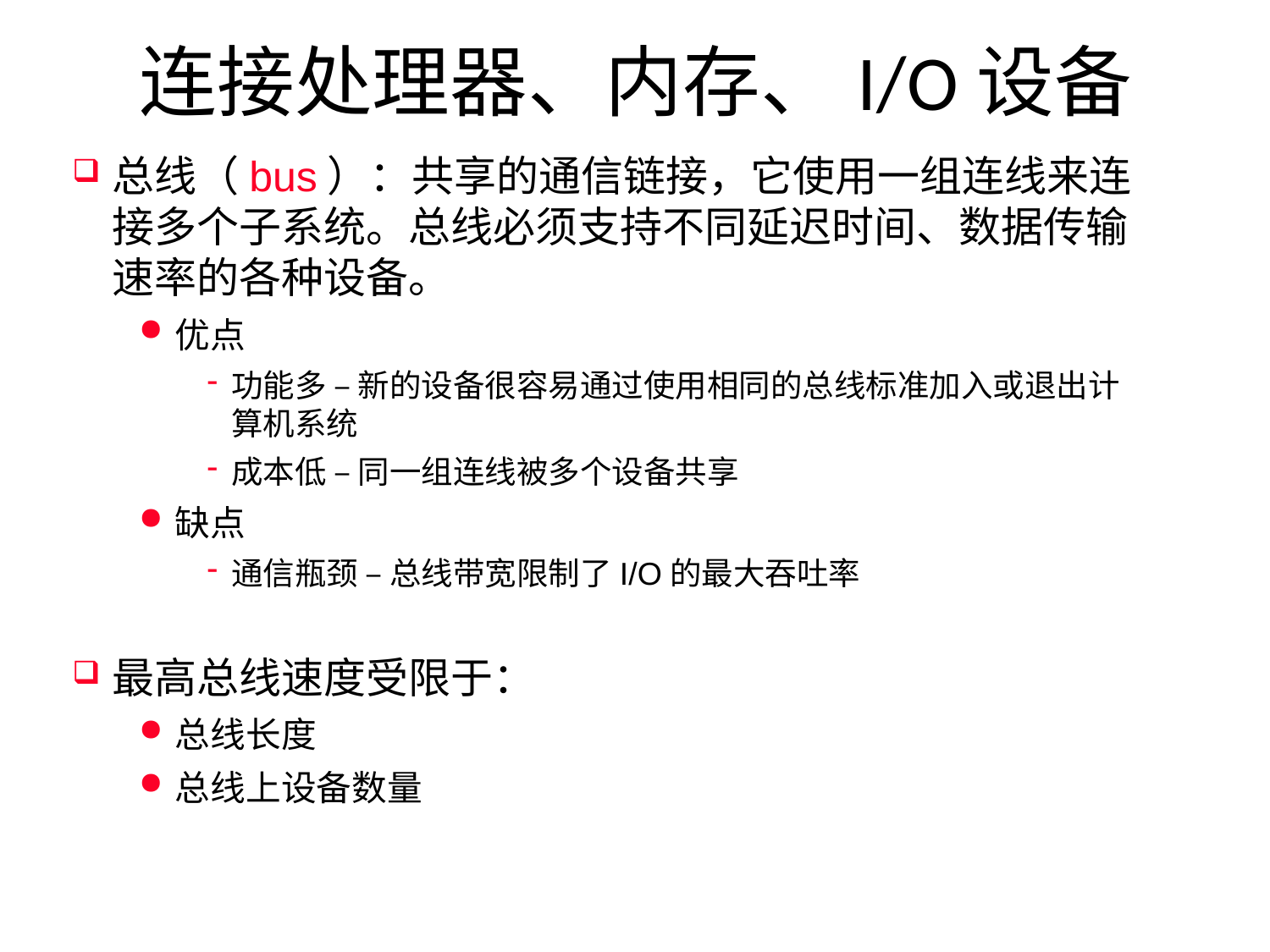

# 连接处理器、内存、I/O设备
总线（bus）：共享的通信链接，它使用一组连线来连接多个子系统。总线必须支持不同延迟时间、数据传输速率的各种设备。
优点
功能多 – 新的设备很容易通过使用相同的总线标准加入或退出计算机系统
成本低 – 同一组连线被多个设备共享
缺点
通信瓶颈 – 总线带宽限制了I/O的最大吞吐率

最高总线速度受限于：
总线长度
总线上设备数量